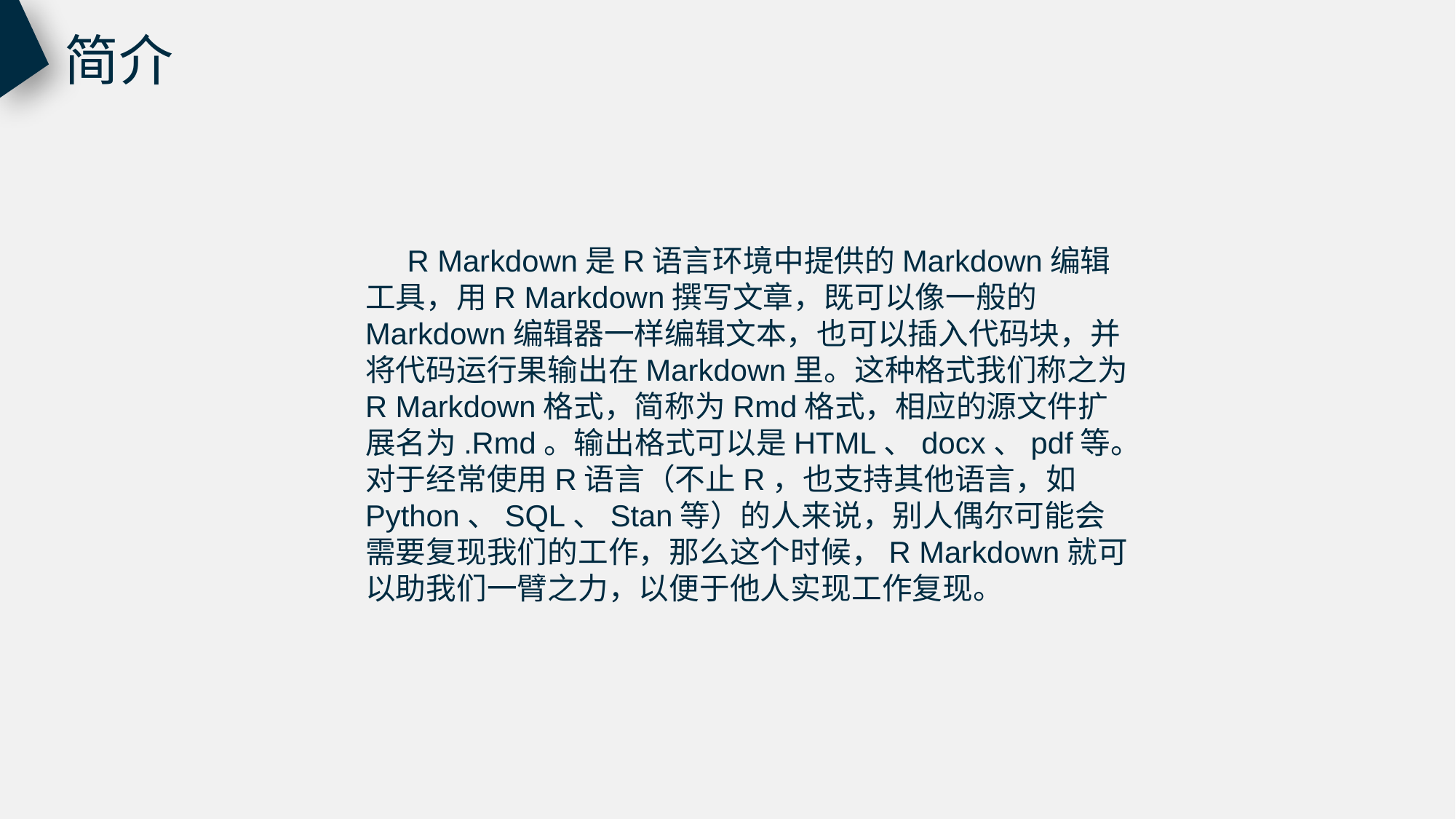

简介
     R Markdown是R语⾔环境中提供的Markdown编辑工具，⽤R Markdown撰写⽂章，既可以像⼀般的Markdown编辑器⼀样编辑⽂本，也可以插⼊代码块，并将代码运⾏果输出在Markdown⾥。这种格式我们称之为R Markdown格式，简称为Rmd格式，相应的源⽂件扩展名为.Rmd。输出格式可以是HTML、docx、pdf等。对于经常使⽤R语⾔（不止R，也支持其他语言，如Python、SQL、Stan等）的人来说，别人偶尔可能会需要复现我们的工作，那么这个时候，R Markdown就可以助我们一臂之力，以便于他人实现工作复现。